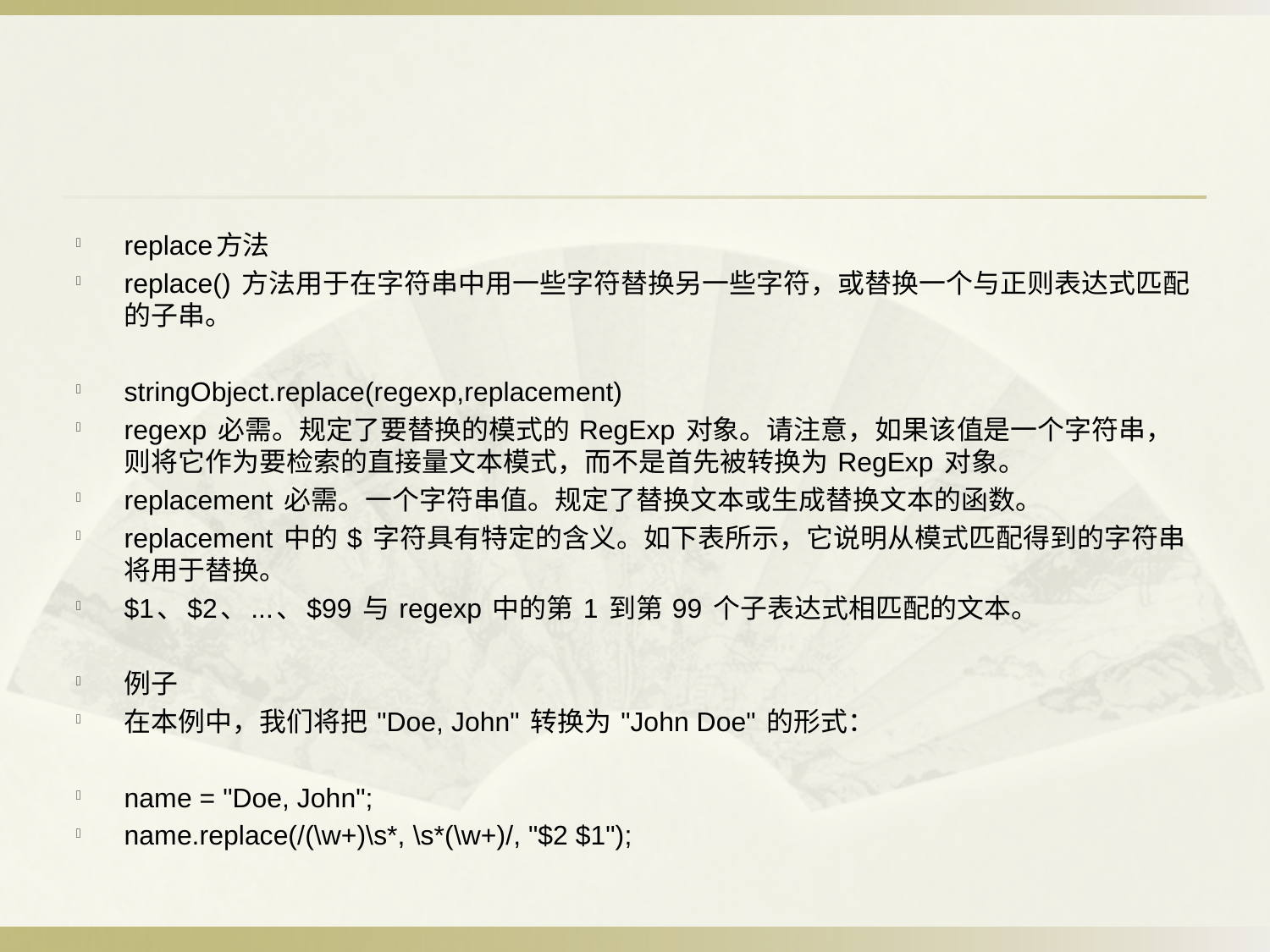

#
replace方法
replace() 方法用于在字符串中用一些字符替换另一些字符，或替换一个与正则表达式匹配的子串。

stringObject.replace(regexp,replacement)
regexp 必需。规定了要替换的模式的 RegExp 对象。请注意，如果该值是一个字符串，则将它作为要检索的直接量文本模式，而不是首先被转换为 RegExp 对象。
replacement 必需。一个字符串值。规定了替换文本或生成替换文本的函数。
replacement 中的 $ 字符具有特定的含义。如下表所示，它说明从模式匹配得到的字符串将用于替换。
$1、$2、...、$99 与 regexp 中的第 1 到第 99 个子表达式相匹配的文本。

例子
在本例中，我们将把 "Doe, John" 转换为 "John Doe" 的形式：

name = "Doe, John";
name.replace(/(\w+)\s*, \s*(\w+)/, "$2 $1");